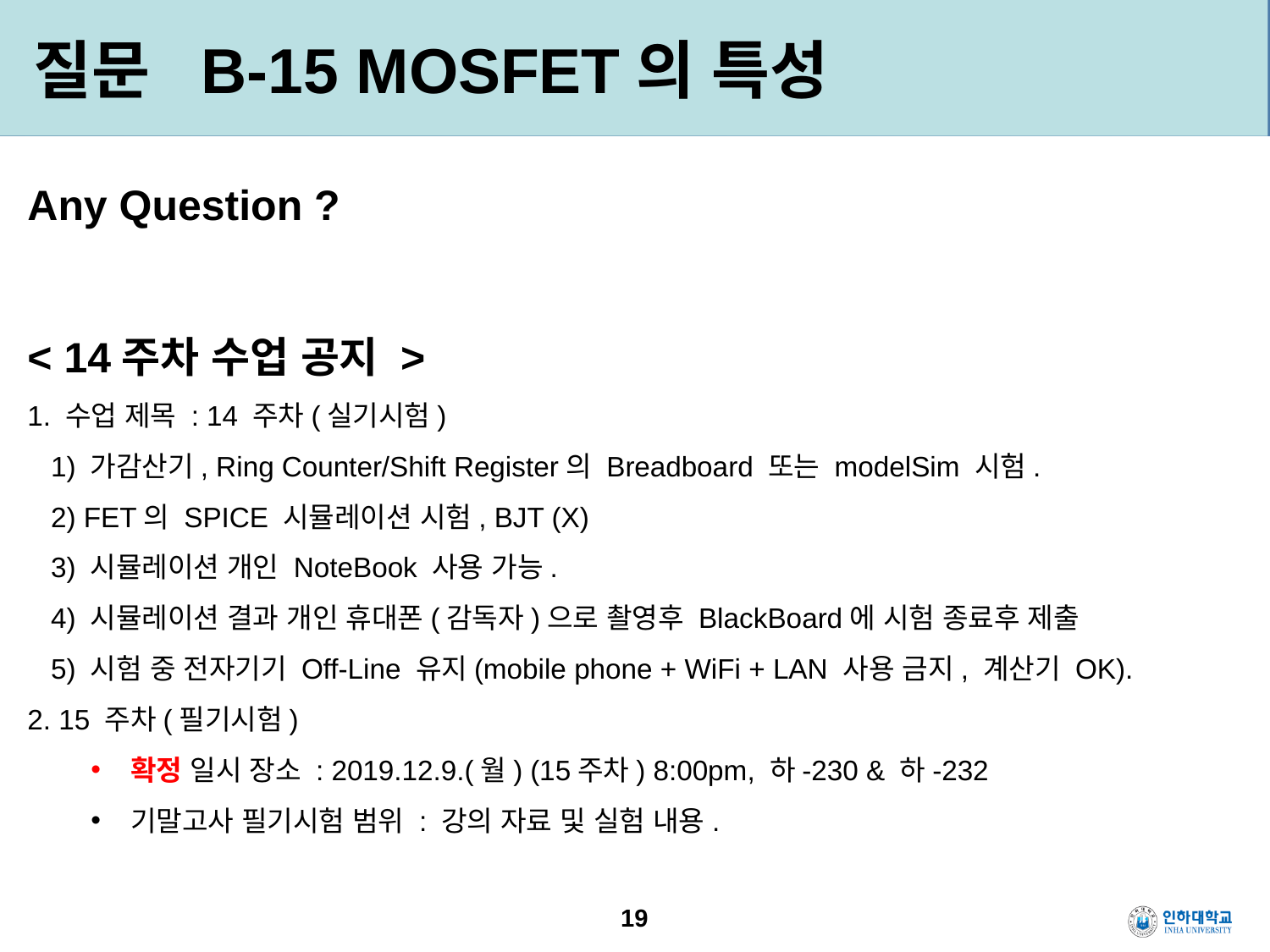

질문  B-15 MOSFET의 특성
Any Question ?

< 14주차 수업 공지 >
1. 수업 제목 : 14 주차(실기시험)
   1) 가감산기, Ring Counter/Shift Register의 Breadboard 또는 modelSim 시험.
   2) FET의 SPICE 시뮬레이션 시험, BJT (X)
   3) 시뮬레이션 개인 NoteBook 사용 가능.
   4) 시뮬레이션 결과 개인 휴대폰(감독자)으로 촬영후 BlackBoard에 시험 종료후 제출
   5) 시험 중 전자기기 Off-Line 유지(mobile phone + WiFi + LAN 사용 금지, 계산기 OK).
2. 15 주차(필기시험)
확정 일시 장소 : 2019.12.9.(월) (15주차) 8:00pm, 하-230 & 하-232
기말고사 필기시험 범위 : 강의 자료 및 실험 내용.
19